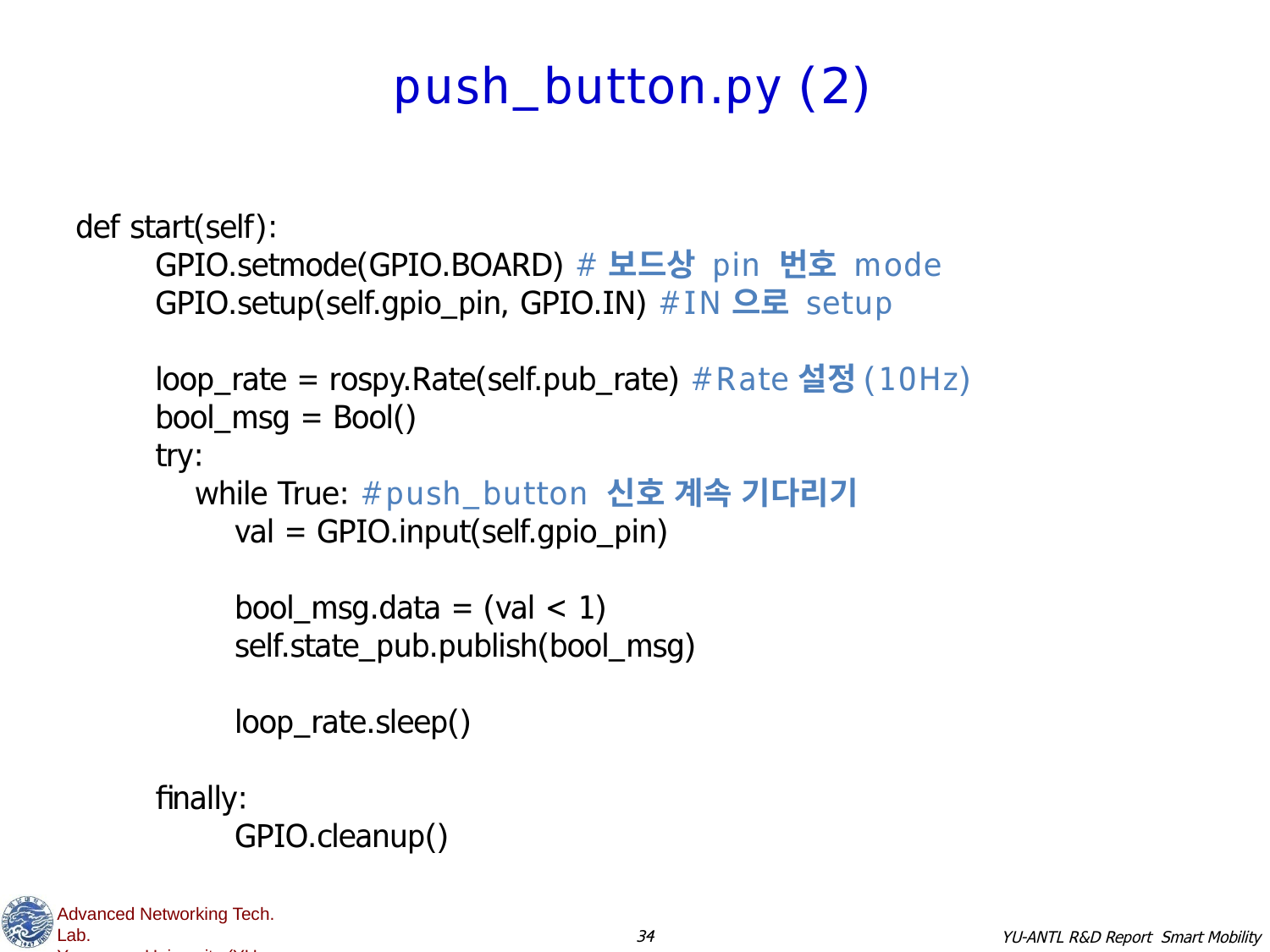

# push_button.py (2)
def start(self):
        GPIO.setmode(GPIO.BOARD) #보드상 pin 번호 mode
        GPIO.setup(self.gpio_pin, GPIO.IN) #IN으로 setup

        loop_rate = rospy.Rate(self.pub_rate) #Rate설정(10Hz)
        bool_msg = Bool()
        try:
            while True: #push_button 신호 계속 기다리기
                val = GPIO.input(self.gpio_pin)

                bool_msg.data = (val < 1)
                self.state_pub.publish(bool_msg)

                loop_rate.sleep()

        finally:
                GPIO.cleanup()